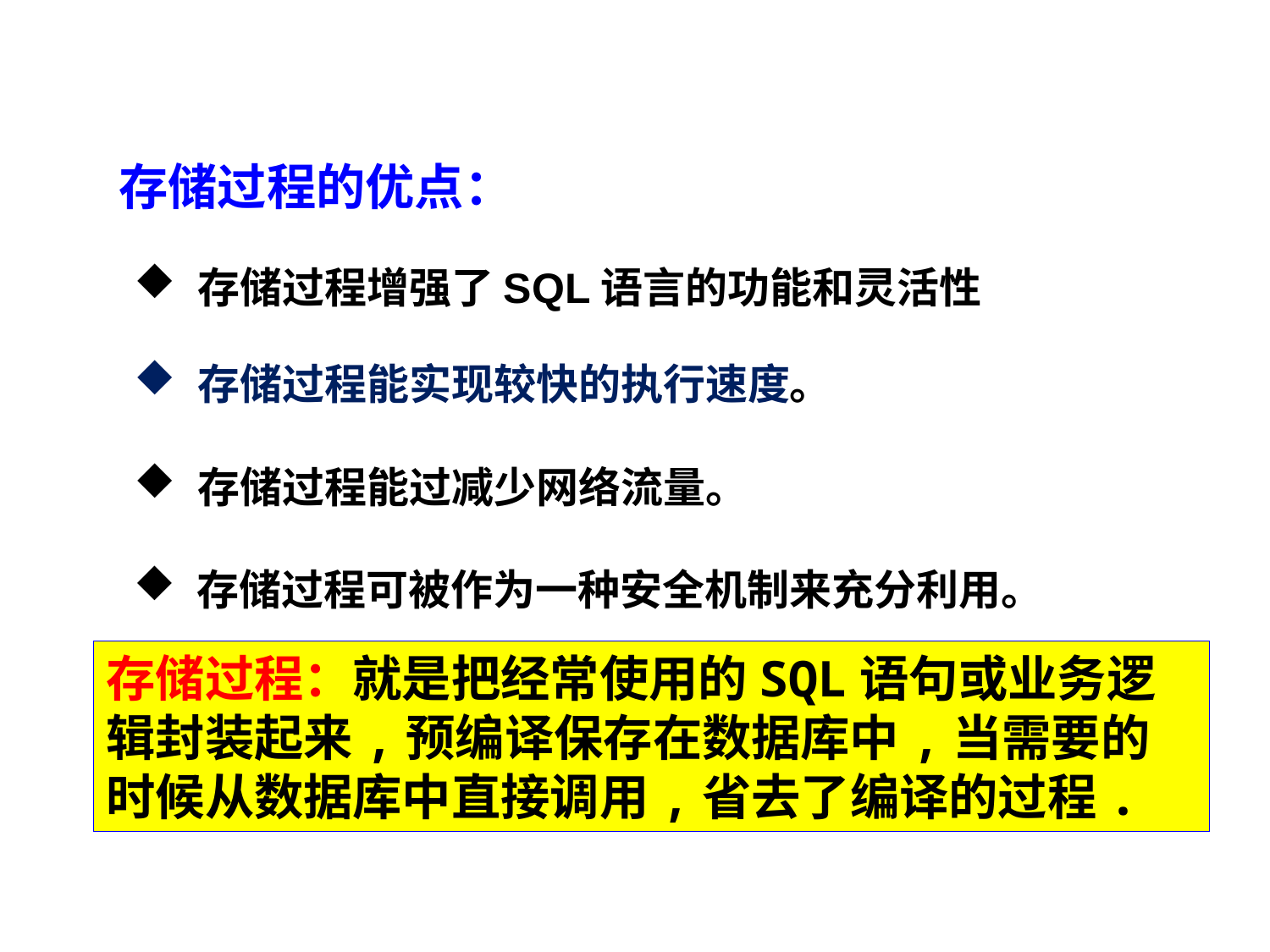

存储过程的优点：
存储过程增强了SQL语言的功能和灵活性
存储过程能实现较快的执行速度。
存储过程能过减少网络流量。
存储过程可被作为一种安全机制来充分利用。
存储过程：就是把经常使用的SQL语句或业务逻辑封装起来,预编译保存在数据库中,当需要的时候从数据库中直接调用,省去了编译的过程.